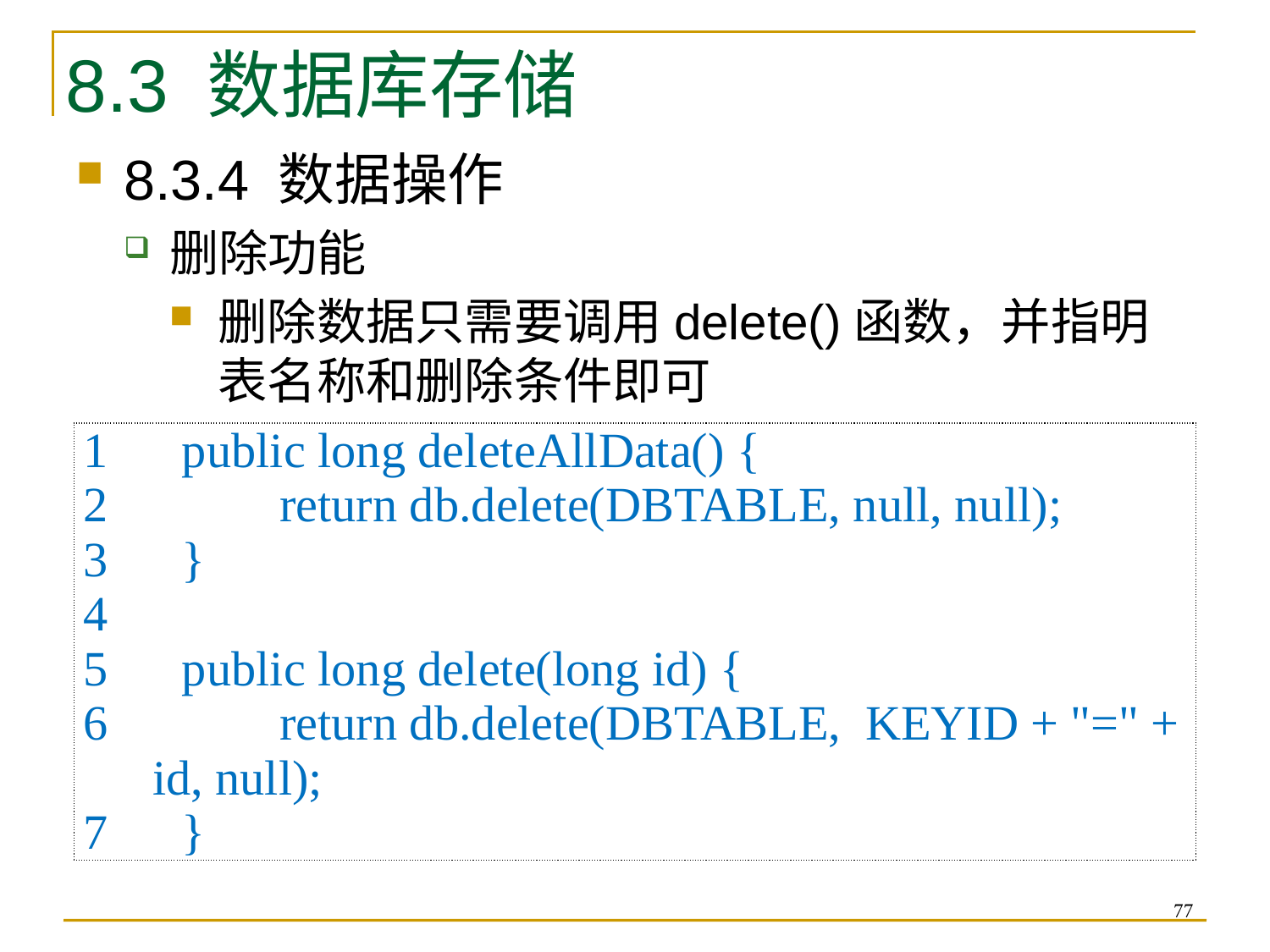

# 8.3 数据库存储
8.3.4 数据操作
删除功能
删除数据只需要调用delete()函数，并指明表名称和删除条件即可
| 1 public long deleteAllData() { 2 return db.delete(DBTABLE, null, null); 3 } 4 5 public long delete(long id) { 6 return db.delete(DBTABLE, KEYID + "=" + id, null); 7 } |
| --- |
77